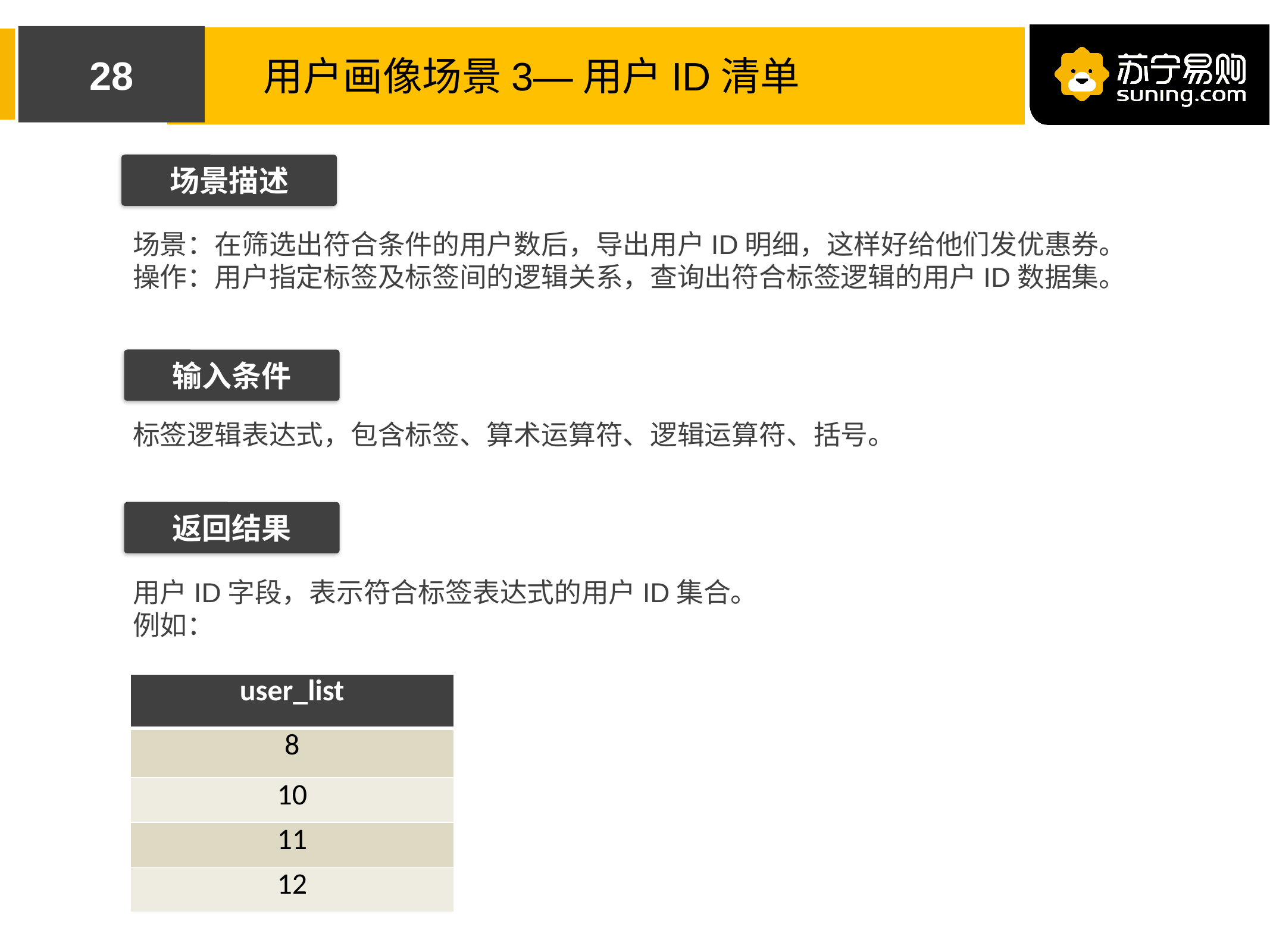

28
用户画像场景3—用户ID清单
场景描述
场景：在筛选出符合条件的用户数后，导出用户ID明细，这样好给他们发优惠券。
操作：用户指定标签及标签间的逻辑关系，查询出符合标签逻辑的用户ID数据集。
输入条件
标签逻辑表达式，包含标签、算术运算符、逻辑运算符、括号。
返回结果
用户ID字段，表示符合标签表达式的用户ID集合。
例如：
| user\_list |
| --- |
| 8 |
| 10 |
| 11 |
| 12 |